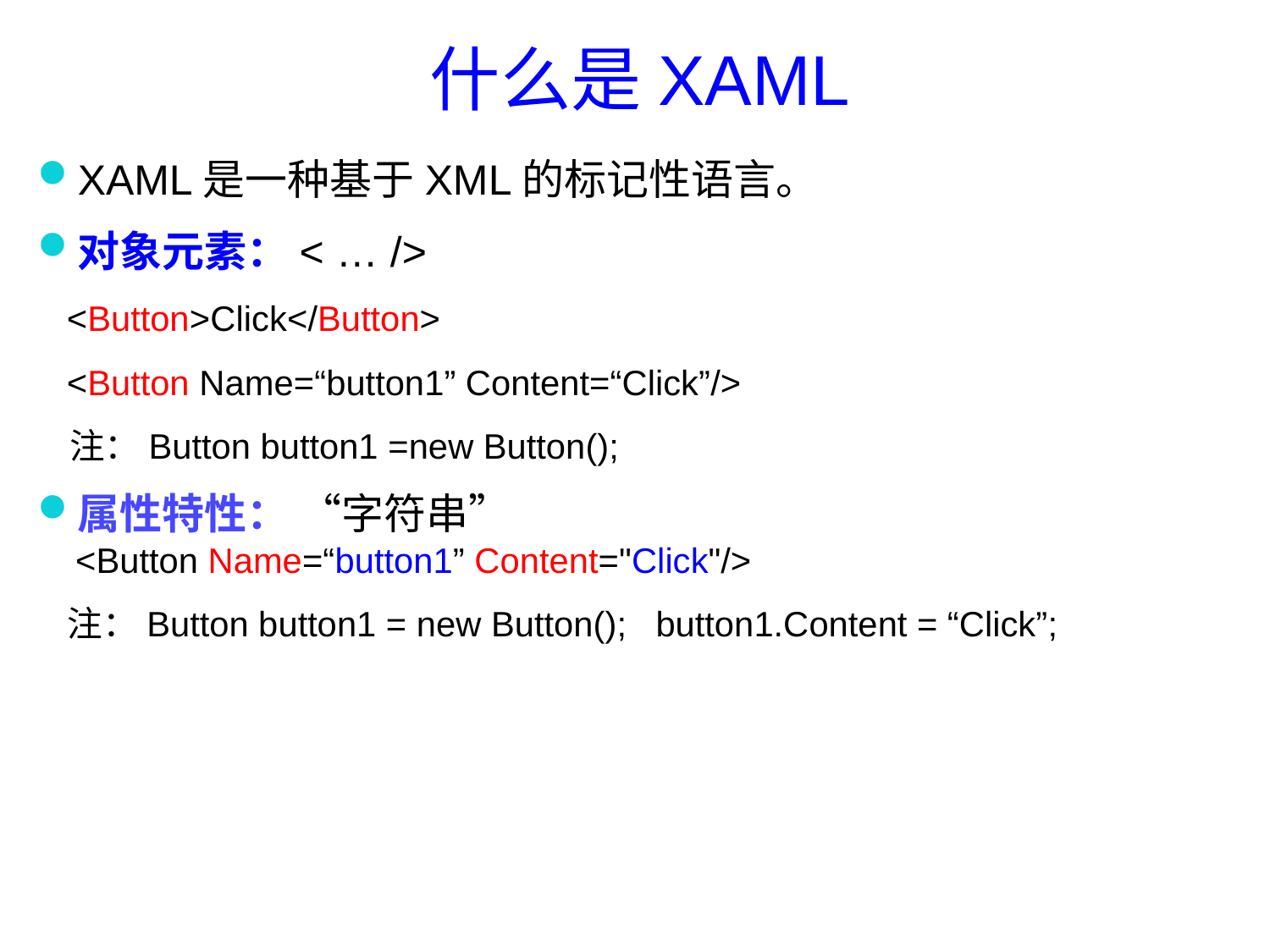

什么是XAML
XAML是一种基于XML的标记性语言。
对象元素：< … />
   <Button>Click</Button>
   <Button Name=“button1” Content=“Click”/>
   注：Button button1 =new Button();
属性特性： “字符串”
<Button Name=“button1” Content="Click"/>
注：Button button1 = new Button();   button1.Content = “Click”;